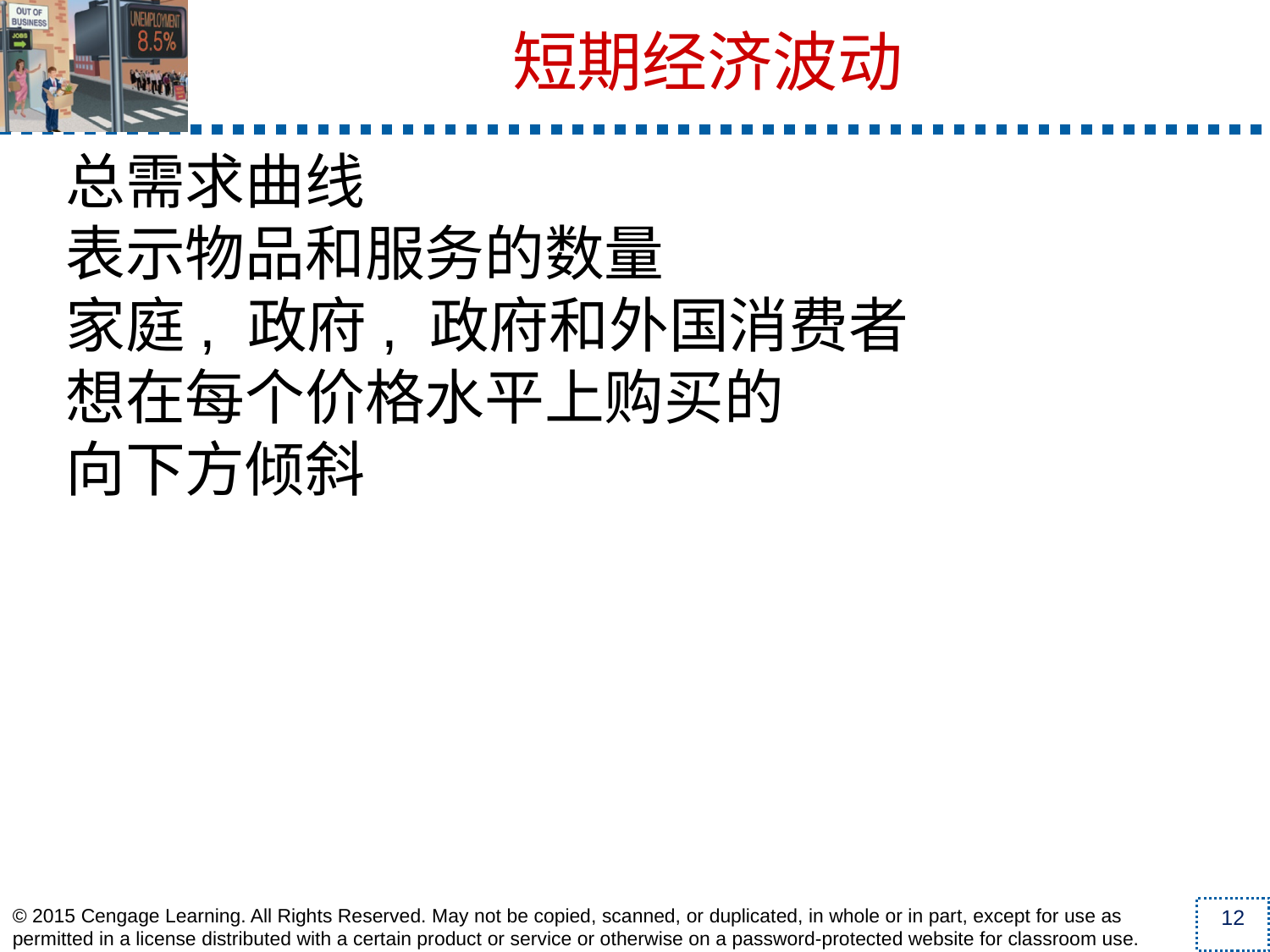

短期经济波动
总需求曲线
表示物品和服务的数量
家庭, 政府, 政府和外国消费者
想在每个价格水平上购买的
向下方倾斜
12
© 2015 Cengage Learning. All Rights Reserved. May not be copied, scanned, or duplicated, in whole or in part, except for use as permitted in a license distributed with a certain product or service or otherwise on a password-protected website for classroom use.